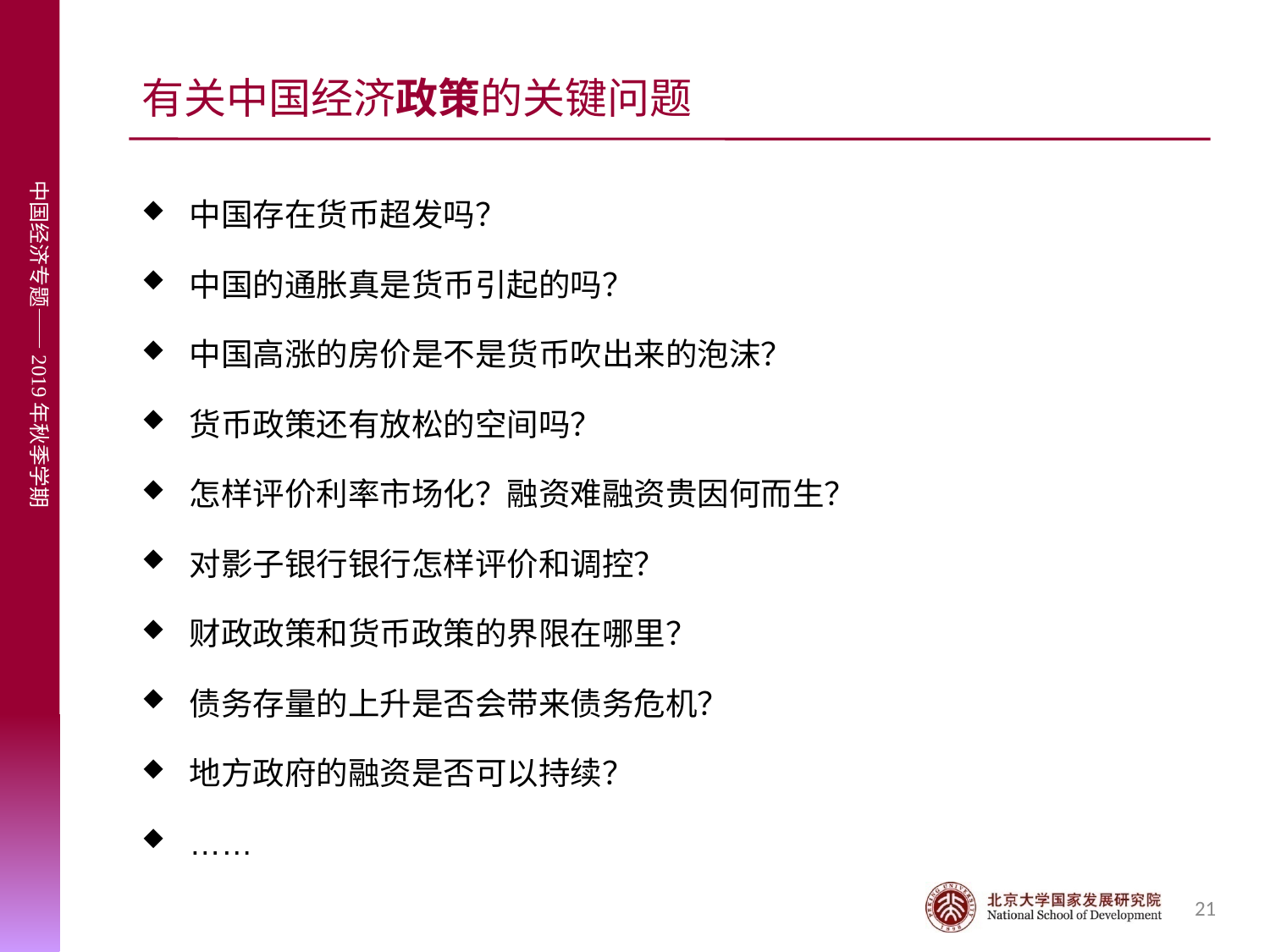

# 有关中国经济政策的关键问题
中国存在货币超发吗？
中国的通胀真是货币引起的吗？
中国高涨的房价是不是货币吹出来的泡沫？
货币政策还有放松的空间吗？
怎样评价利率市场化？融资难融资贵因何而生？
对影子银行银行怎样评价和调控？
财政政策和货币政策的界限在哪里？
债务存量的上升是否会带来债务危机？
地方政府的融资是否可以持续？
……
21